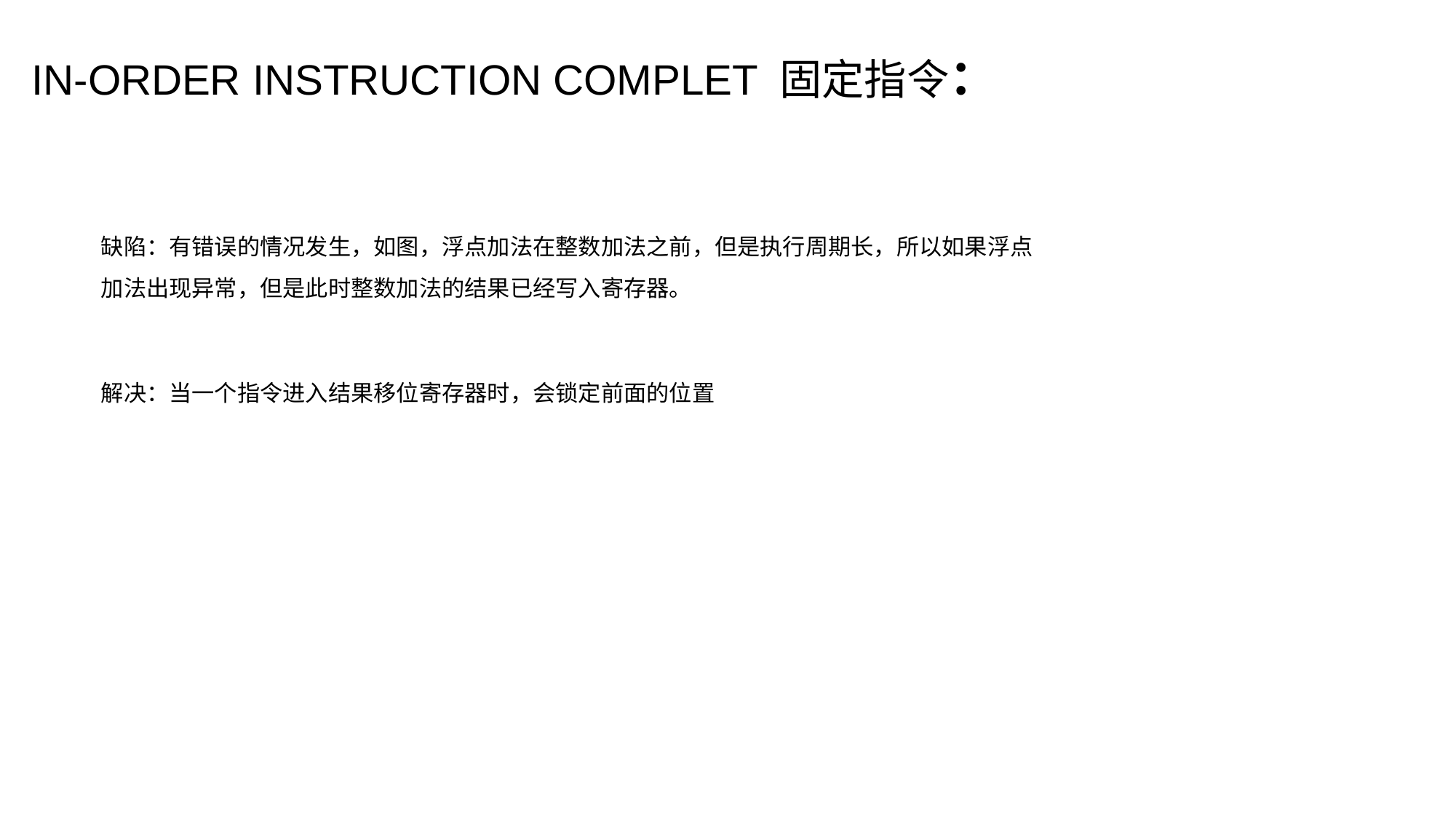

# IN-ORDER INSTRUCTION COMPLET 固定指令：
缺陷：有错误的情况发生，如图，浮点加法在整数加法之前，但是执行周期长，所以如果浮点加法出现异常，但是此时整数加法的结果已经写入寄存器。

解决：当一个指令进入结果移位寄存器时，会锁定前面的位置